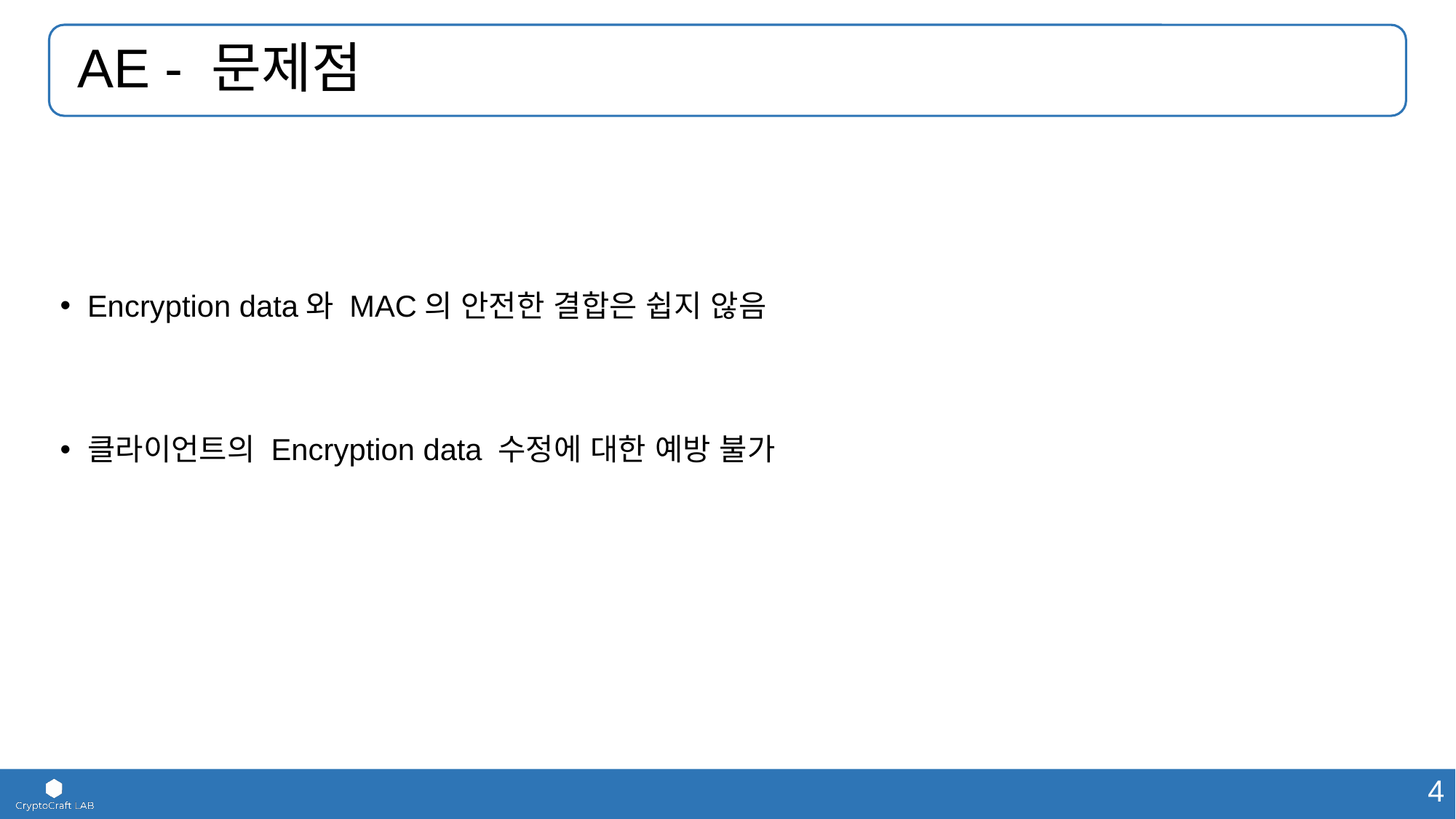

# AE - 문제점

Encryption data와 MAC의 안전한 결합은 쉽지 않음

클라이언트의 Encryption data 수정에 대한 예방 불가